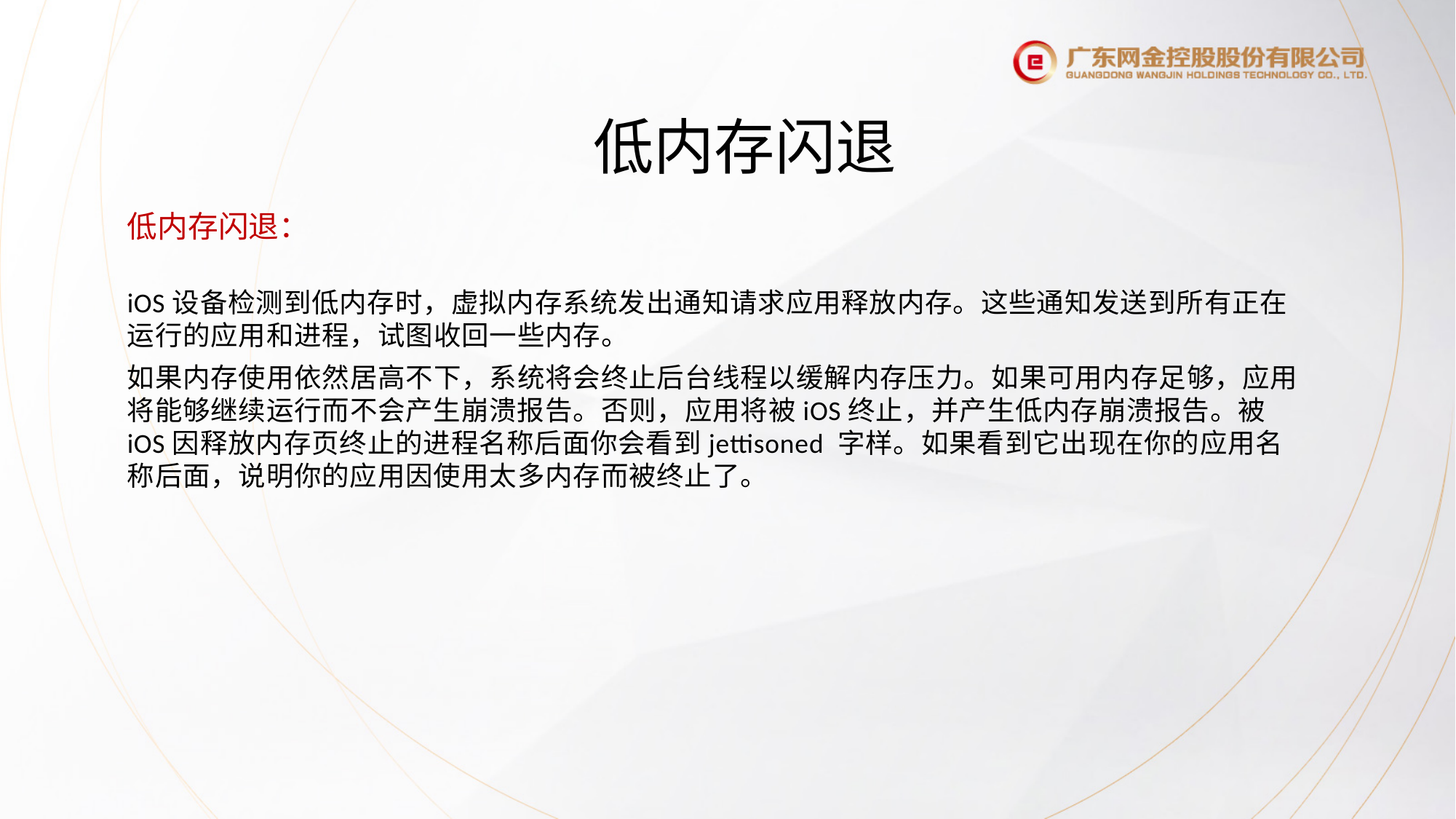

低内存闪退
低内存闪退：

iOS设备检测到低内存时，虚拟内存系统发出通知请求应用释放内存。这些通知发送到所有正在运行的应用和进程，试图收回一些内存。
如果内存使用依然居高不下，系统将会终止后台线程以缓解内存压力。如果可用内存足够，应用将能够继续运行而不会产生崩溃报告。否则，应用将被iOS终止，并产生低内存崩溃报告。被iOS因释放内存页终止的进程名称后面你会看到jettisoned 字样。如果看到它出现在你的应用名称后面，说明你的应用因使用太多内存而被终止了。